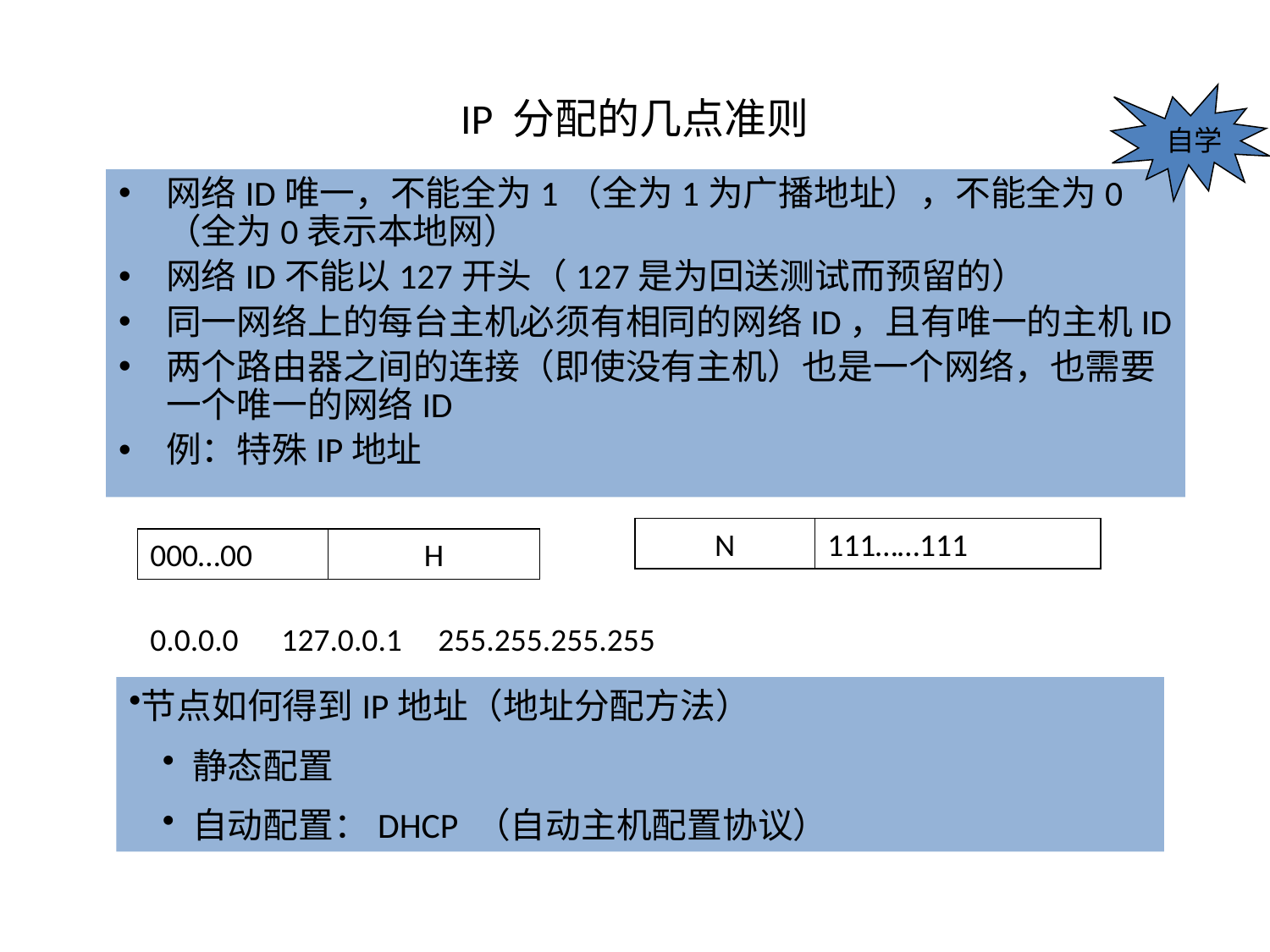

# IP 分配的几点准则

自学
网络ID唯一，不能全为1（全为1为广播地址），不能全为0（全为0表示本地网）
网络ID不能以127开头（127是为回送测试而预留的）
同一网络上的每台主机必须有相同的网络ID，且有唯一的主机ID
两个路由器之间的连接（即使没有主机）也是一个网络，也需要一个唯一的网络ID
例：特殊IP地址

N
111……111
000…00
H
0.0.0.0      127.0.0.1     255.255.255.255
节点如何得到IP地址（地址分配方法）
静态配置
自动配置：DHCP （自动主机配置协议）